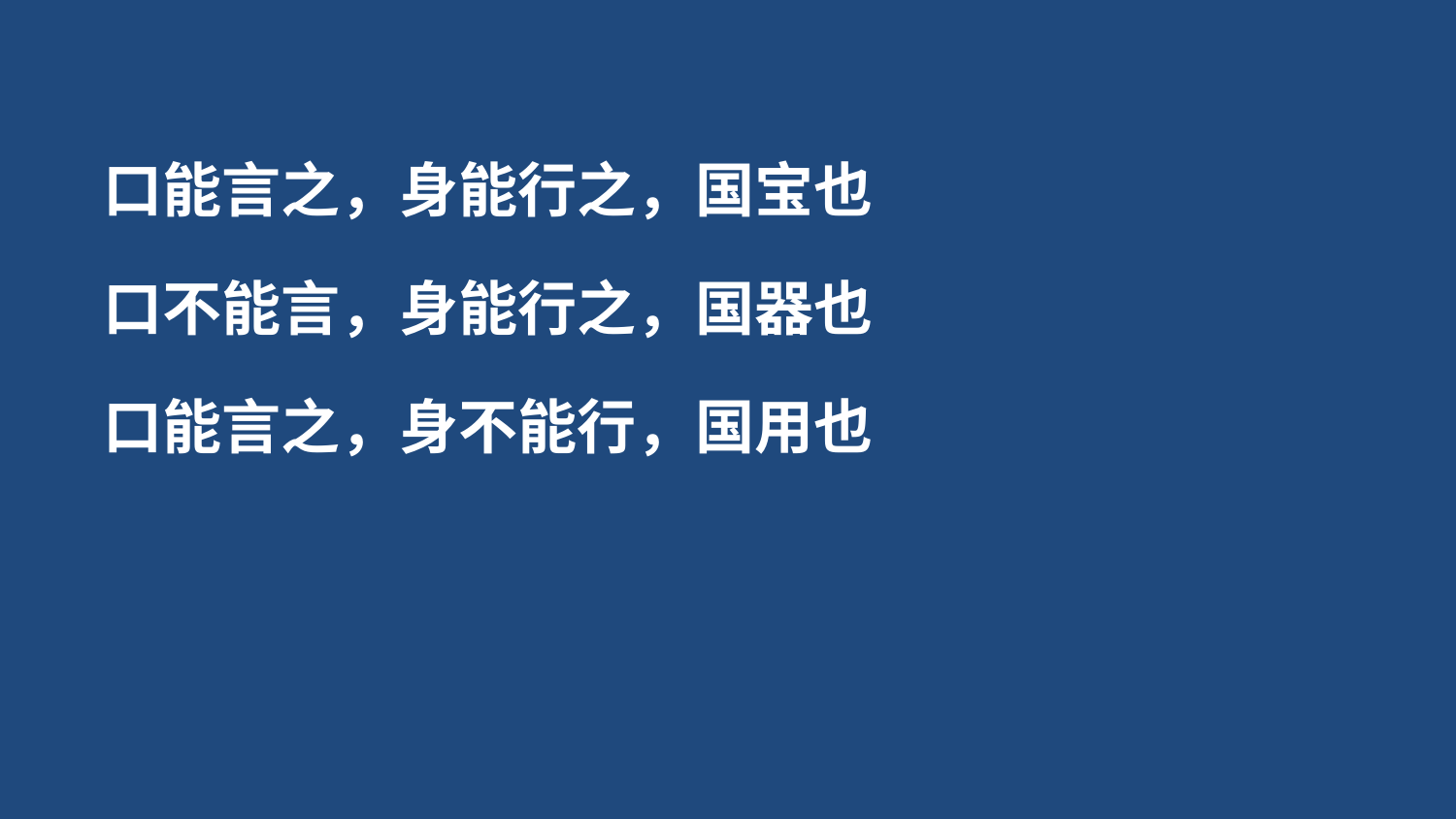

口能言之，身能行之，国宝也
口不能言，身能行之，国器也
口能言之，身不能行，国用也